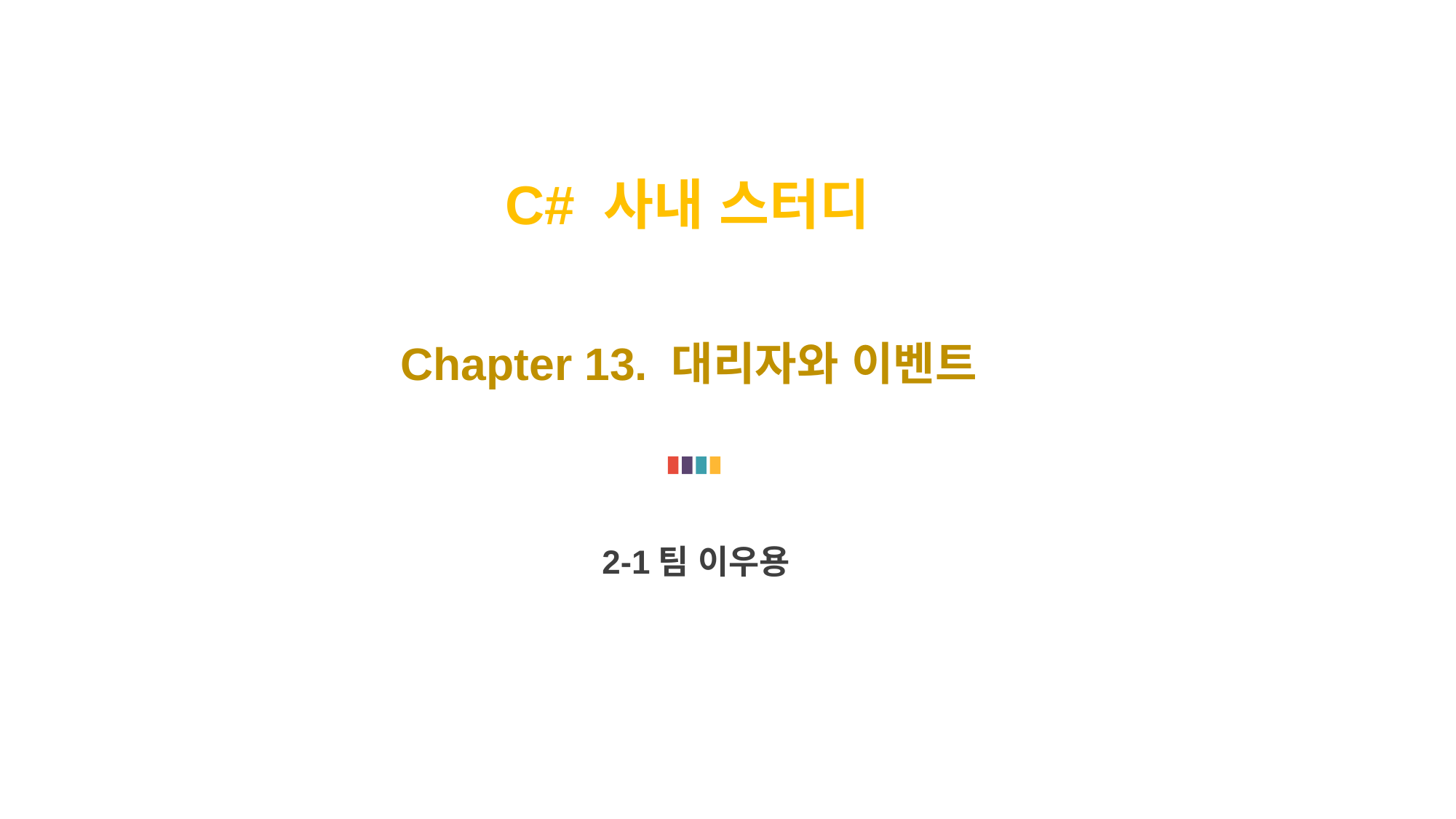

C# 사내 스터디
Chapter 13. 대리자와 이벤트

2-1팀 이우용